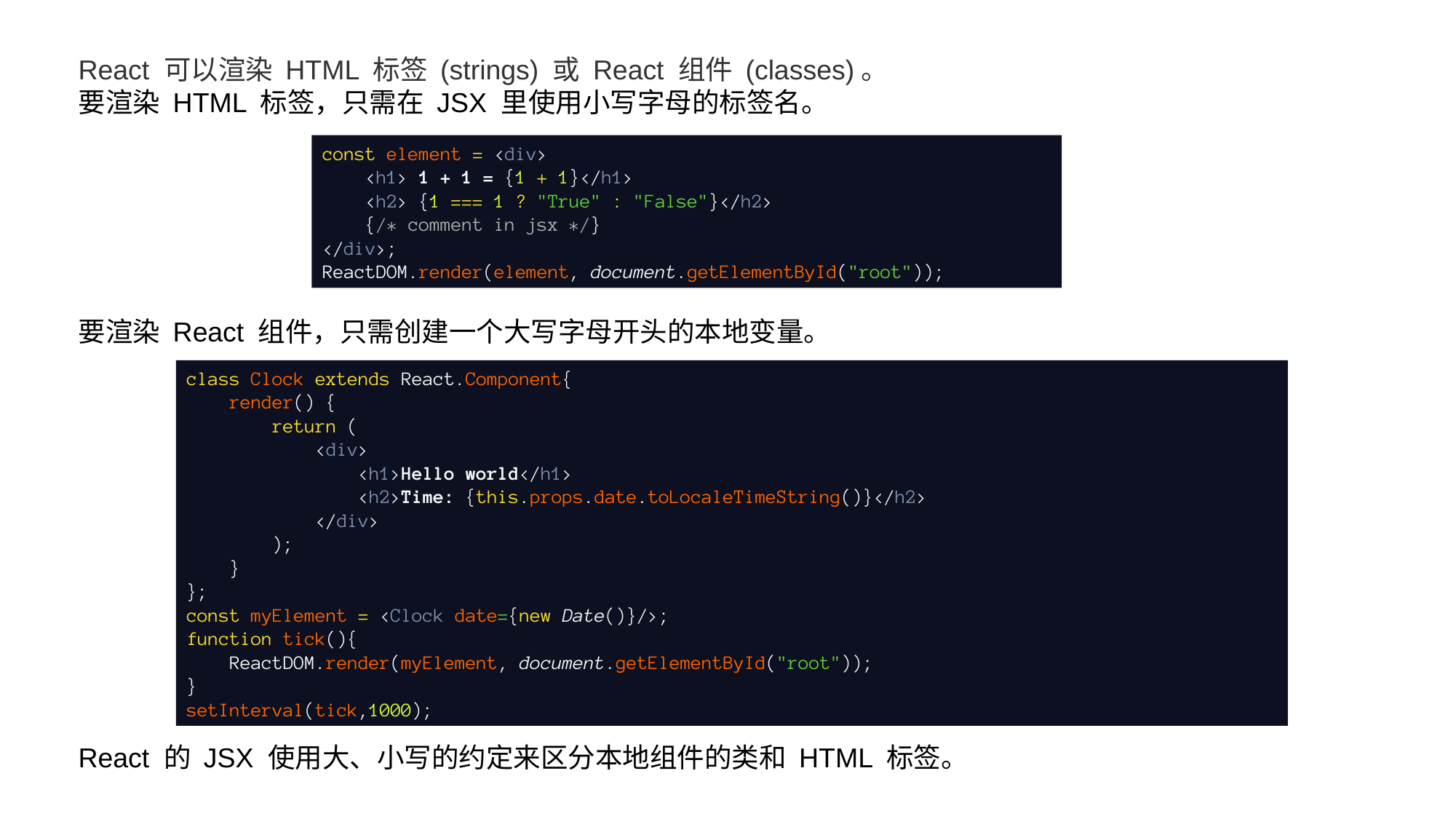

React 可以渲染 HTML 标签 (strings) 或 React 组件 (classes)。
要渲染 HTML 标签，只需在 JSX 里使用小写字母的标签名。

要渲染 React 组件，只需创建一个大写字母开头的本地变量。

React 的 JSX 使用大、小写的约定来区分本地组件的类和 HTML 标签。

const element = <div>
    <h1> 1 + 1 = {1 + 1}</h1>
    <h2> {1 === 1 ? "True" : "False"}</h2>
    {/* comment in jsx */}
</div>;
ReactDOM.render(element, document.getElementById("root"));
class Clock extends React.Component{
    render() {
        return (
            <div>
                <h1>Hello world</h1>
                <h2>Time: {this.props.date.toLocaleTimeString()}</h2>
            </div>
        );
    }
};
const myElement = <Clock date={new Date()}/>;
function tick(){
    ReactDOM.render(myElement, document.getElementById("root"));
}
setInterval(tick,1000);